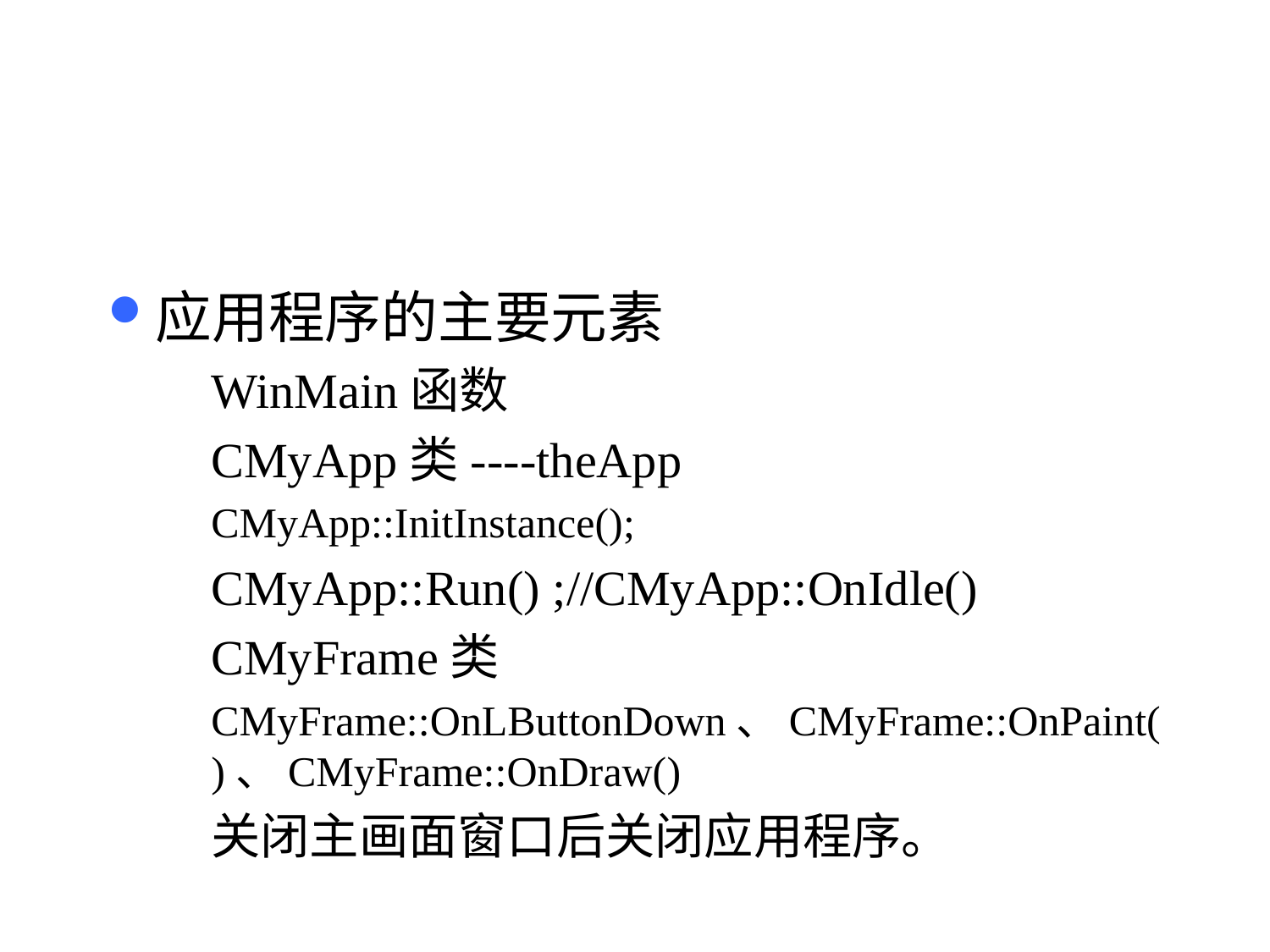

应用程序的主要元素
WinMain函数
CMyApp类----theApp
CMyApp::InitInstance();
CMyApp::Run() ;//CMyApp::OnIdle()
CMyFrame类
CMyFrame::OnLButtonDown、CMyFrame::OnPaint()、CMyFrame::OnDraw()
关闭主画面窗口后关闭应用程序。
21